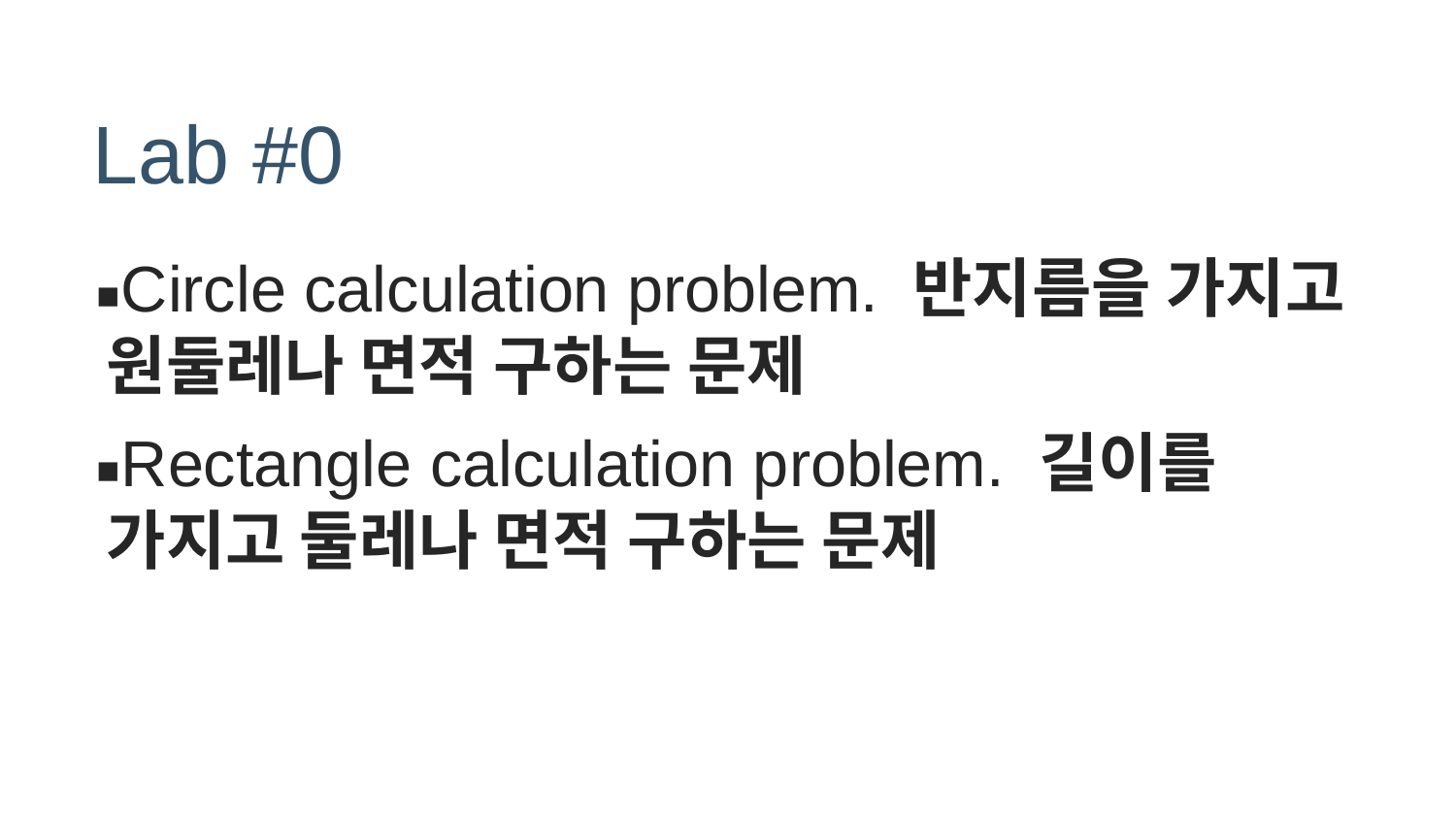

# Lab #0
Circle calculation problem. 반지름을 가지고 원둘레나 면적 구하는 문제
Rectangle calculation problem. 길이를 가지고 둘레나 면적 구하는 문제